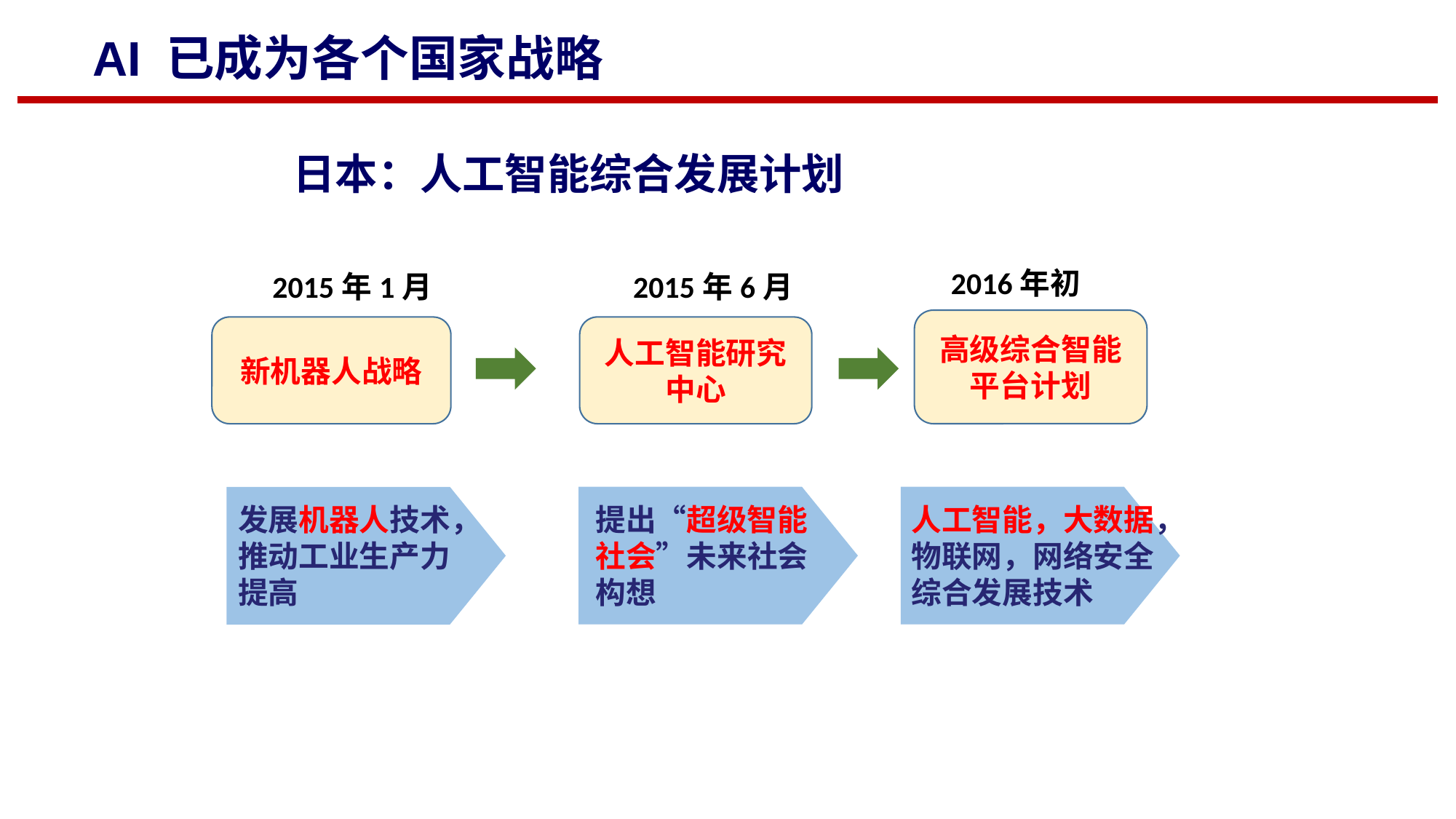

AI 已成为各个国家战略
日本：人工智能综合发展计划
2016年初
2015年1月
2015年6月
高级综合智能平台计划
新机器人战略
人工智能研究中心

发展机器人技术，推动工业生产力提高
提出“超级智能社会”未来社会构想
人工智能，大数据，物联网，网络安全综合发展技术